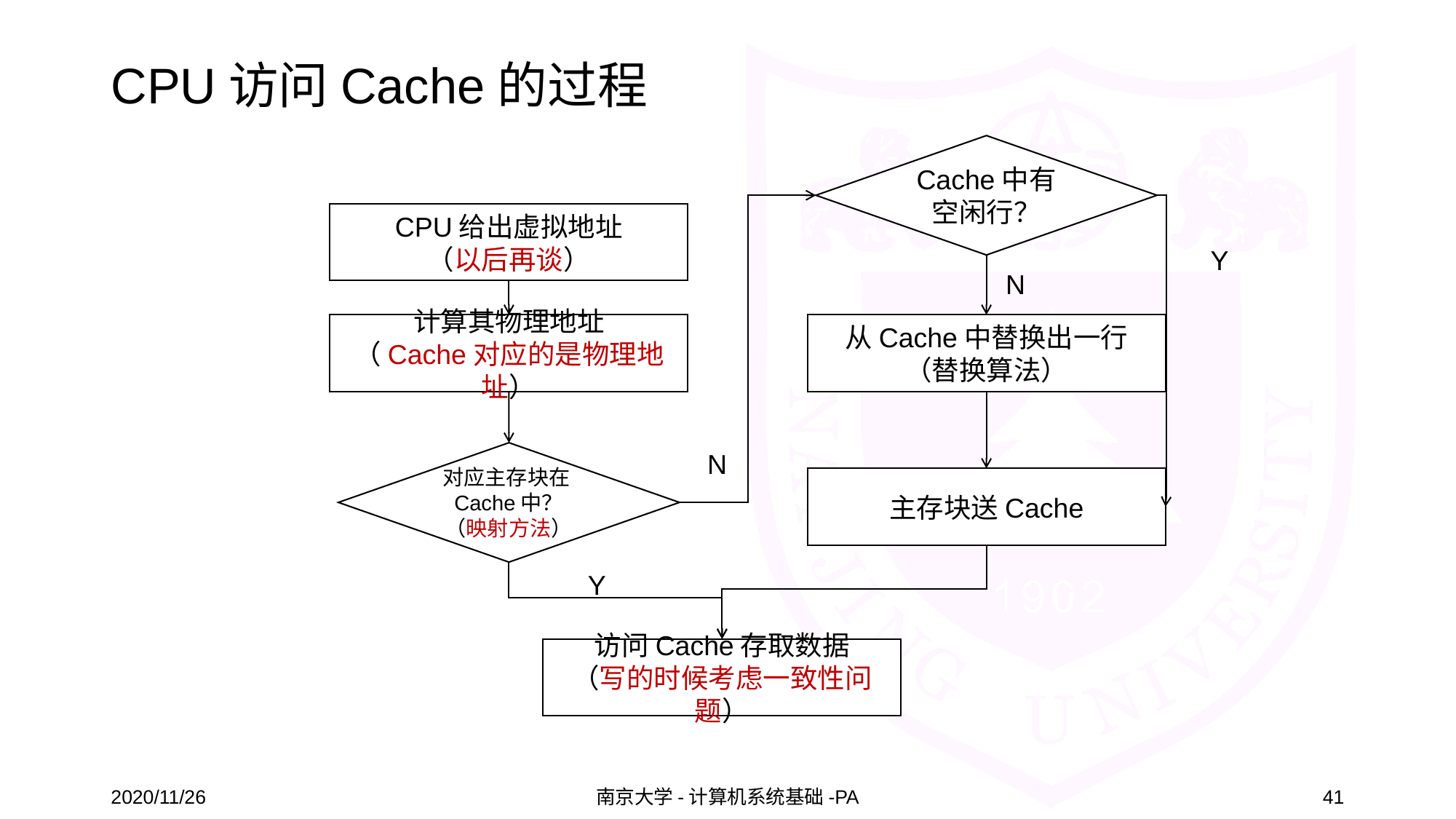

# CPU访问Cache的过程
Cache中有空闲行？
CPU给出虚拟地址
（以后再谈）
Y
N
计算其物理地址
（Cache对应的是物理地址）
从Cache中替换出一行
（替换算法）
N
对应主存块在Cache中？
（映射方法）
主存块送Cache
Y
访问Cache存取数据
（写的时候考虑一致性问题）
2020/11/26
南京大学-计算机系统基础-PA
41